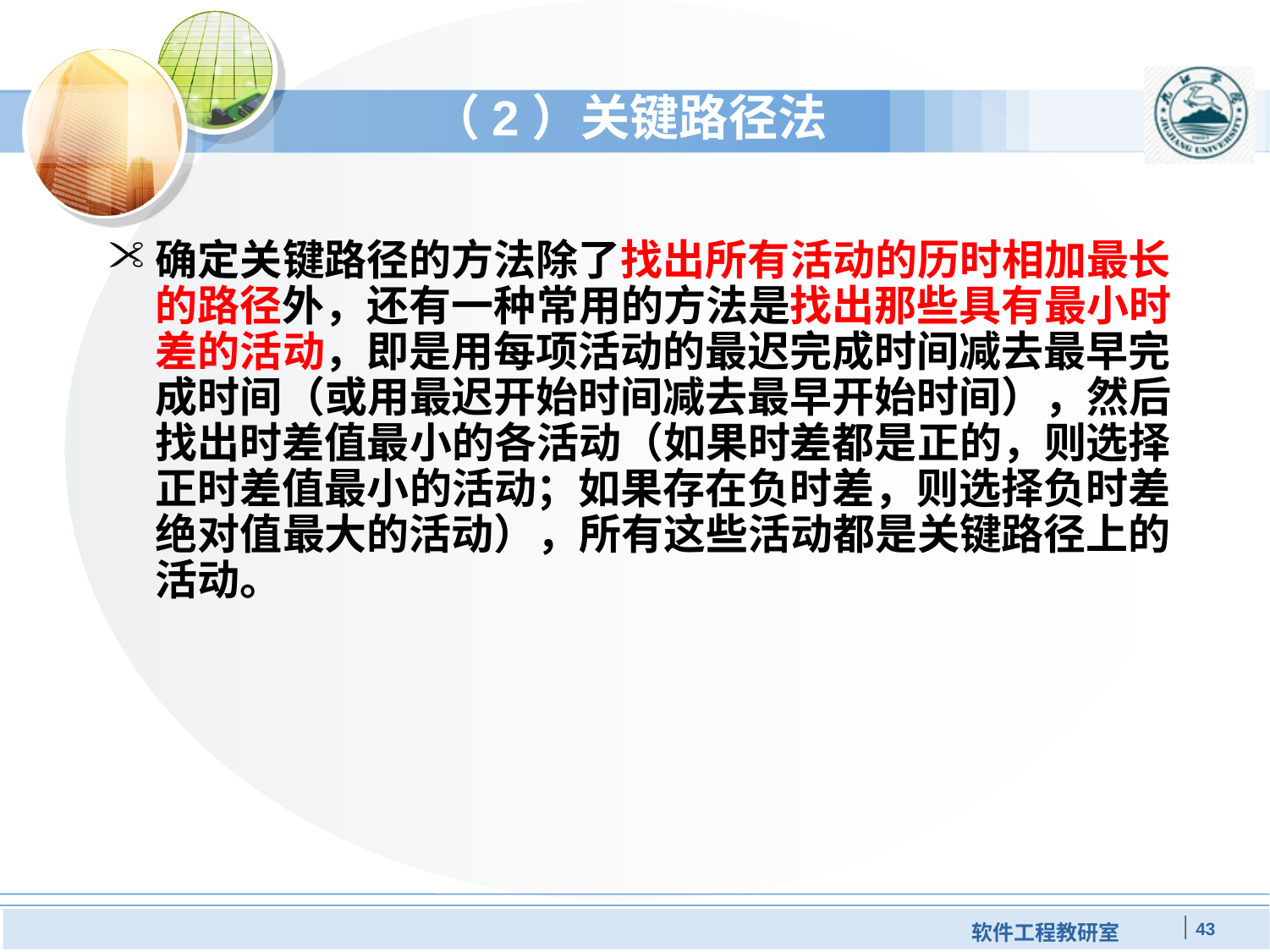

# （2）关键路径法
确定关键路径的方法除了找出所有活动的历时相加最长的路径外，还有一种常用的方法是找出那些具有最小时差的活动，即是用每项活动的最迟完成时间减去最早完成时间（或用最迟开始时间减去最早开始时间），然后找出时差值最小的各活动（如果时差都是正的，则选择正时差值最小的活动；如果存在负时差，则选择负时差绝对值最大的活动），所有这些活动都是关键路径上的活动。